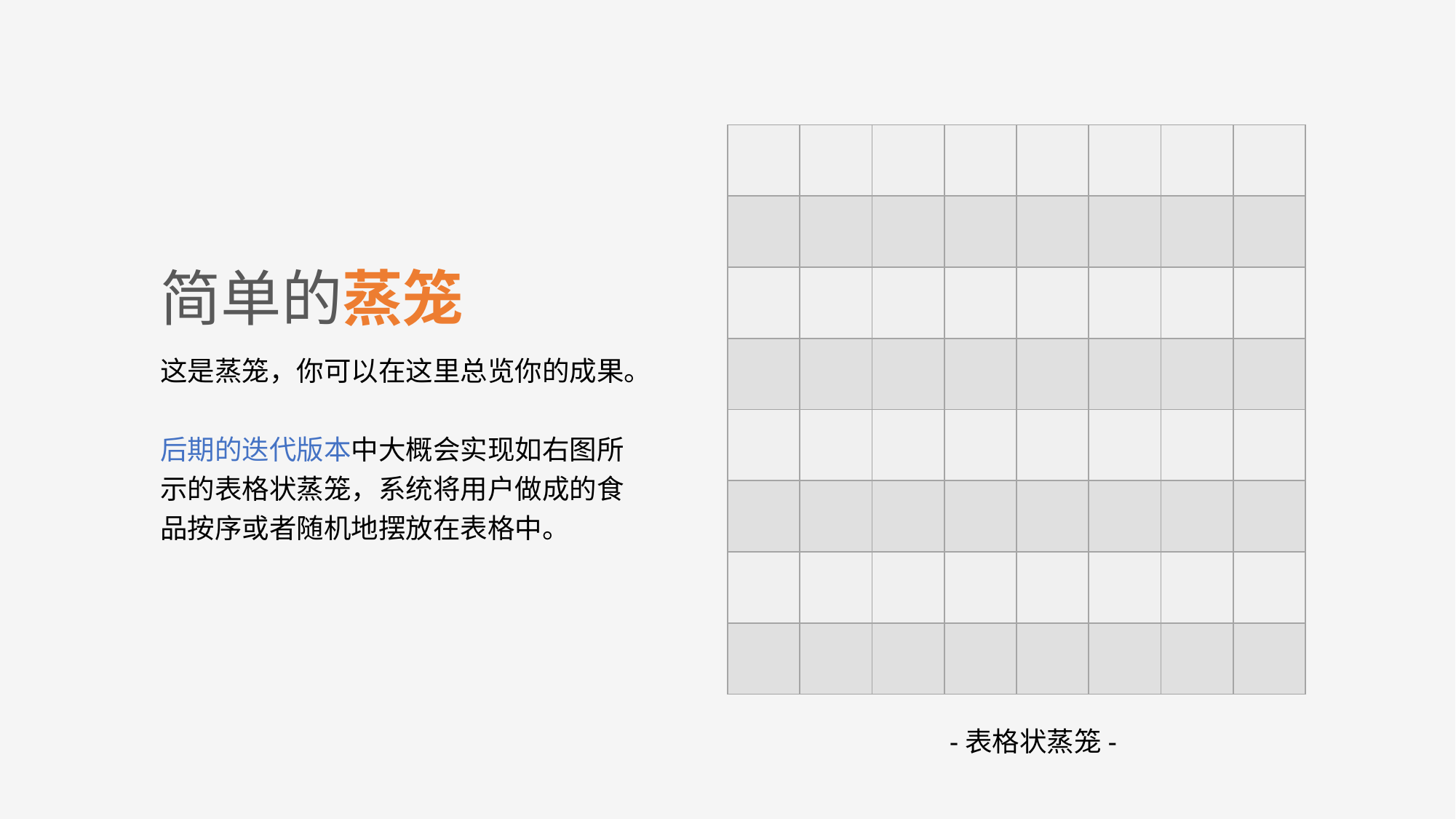

|  |  |  |  |  |  |  |  |
| --- | --- | --- | --- | --- | --- | --- | --- |
|  |  |  |  |  |  |  |  |
|  |  |  |  |  |  |  |  |
|  |  |  |  |  |  |  |  |
|  |  |  |  |  |  |  |  |
|  |  |  |  |  |  |  |  |
|  |  |  |  |  |  |  |  |
|  |  |  |  |  |  |  |  |
简单的蒸笼
这是蒸笼，你可以在这里总览你的成果。

后期的迭代版本中大概会实现如右图所示的表格状蒸笼，系统将用户做成的食品按序或者随机地摆放在表格中。
-表格状蒸笼-